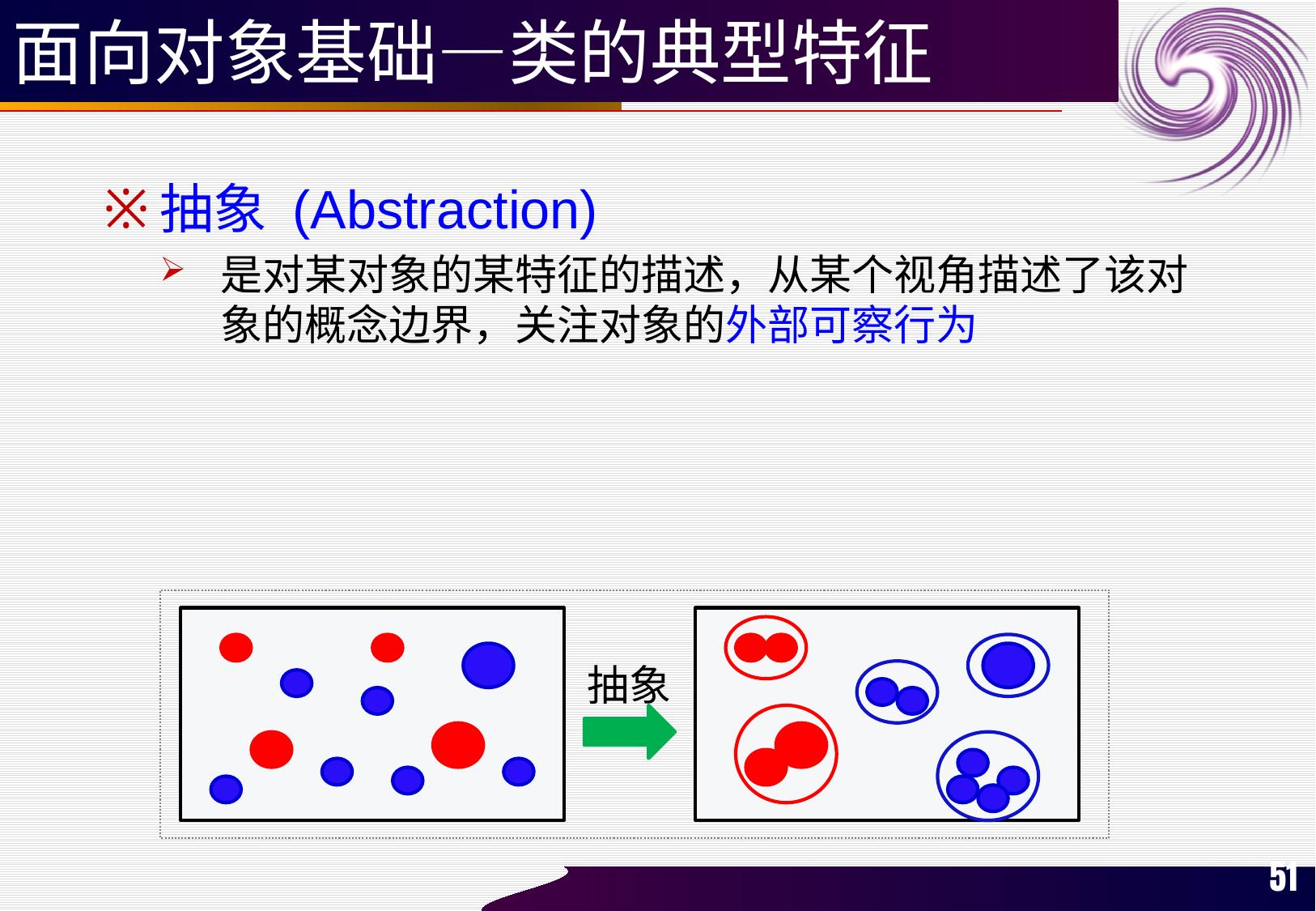

# 面向对象基础—类的典型特征
抽象 (Abstraction)
是对某对象的某特征的描述，从某个视角描述了该对象的概念边界，关注对象的外部可察行为

抽象

51